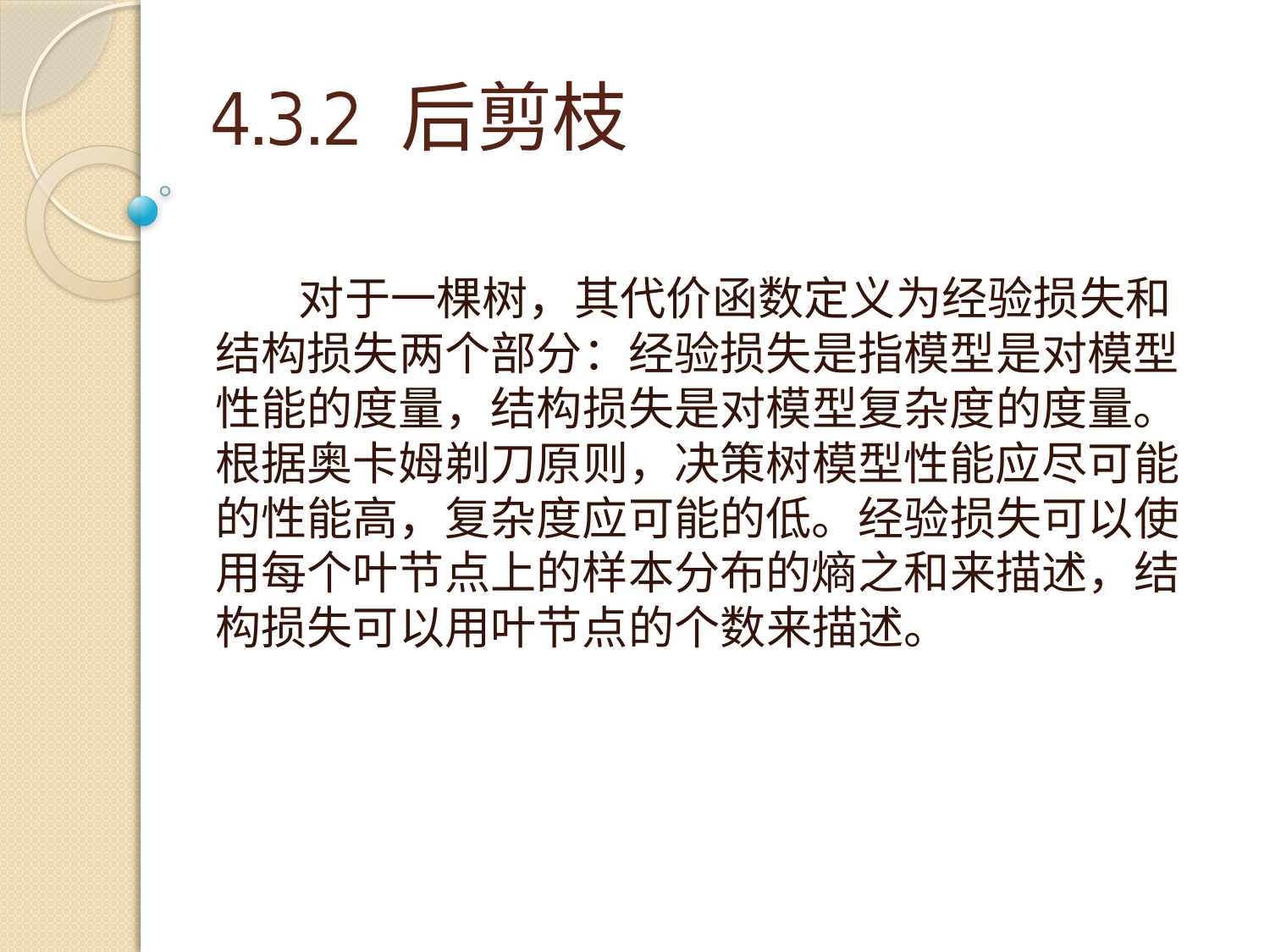

# 4.3.2 后剪枝
       对于一棵树，其代价函数定义为经验损失和结构损失两个部分：经验损失是指模型是对模型性能的度量，结构损失是对模型复杂度的度量。根据奥卡姆剃刀原则，决策树模型性能应尽可能的性能高，复杂度应可能的低。经验损失可以使用每个叶节点上的样本分布的熵之和来描述，结构损失可以用叶节点的个数来描述。